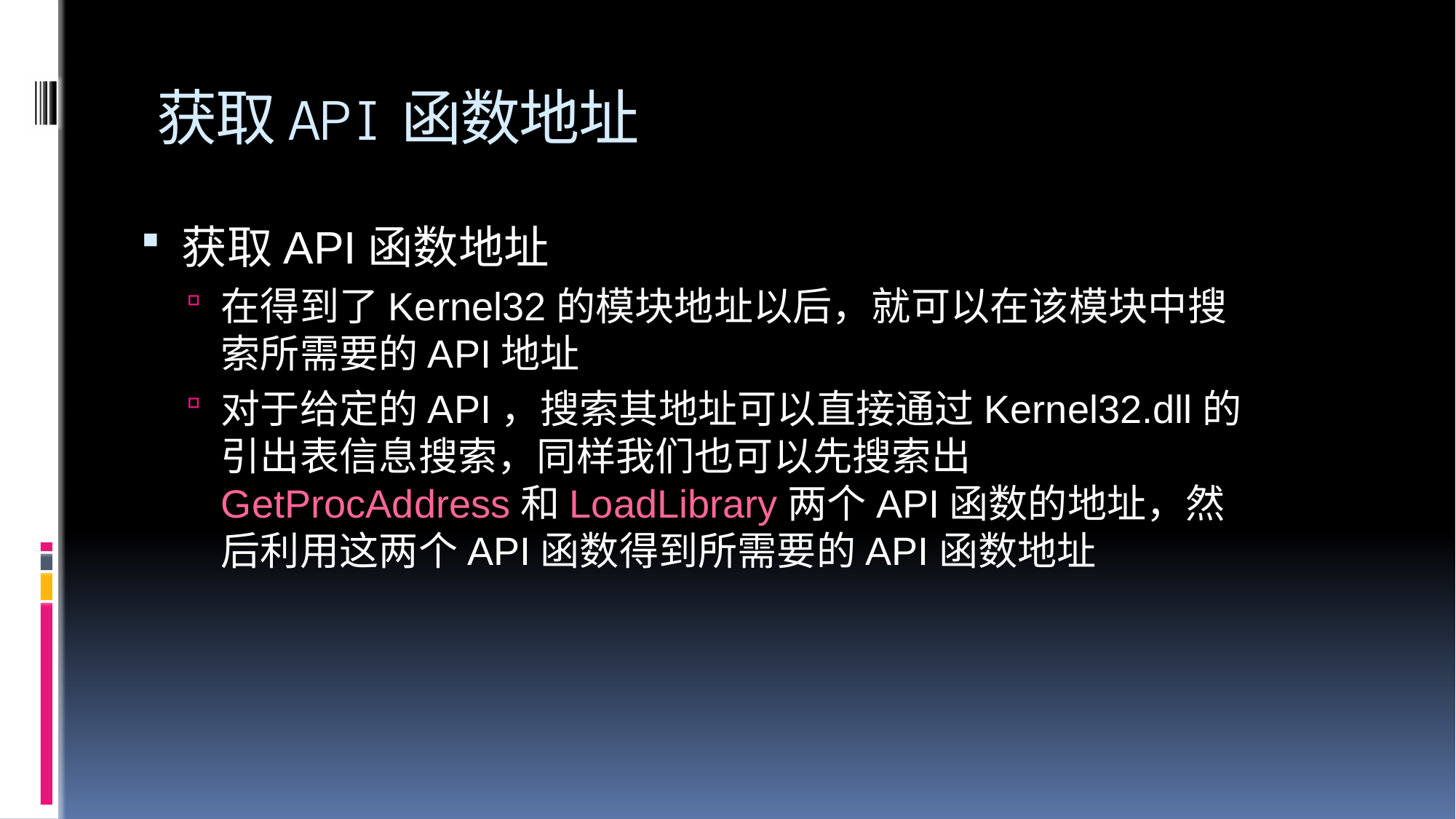

# 获取API函数地址
获取API函数地址
在得到了Kernel32的模块地址以后，就可以在该模块中搜索所需要的API地址
对于给定的API，搜索其地址可以直接通过Kernel32.dll的引出表信息搜索，同样我们也可以先搜索出GetProcAddress和LoadLibrary两个API函数的地址，然后利用这两个API函数得到所需要的API函数地址